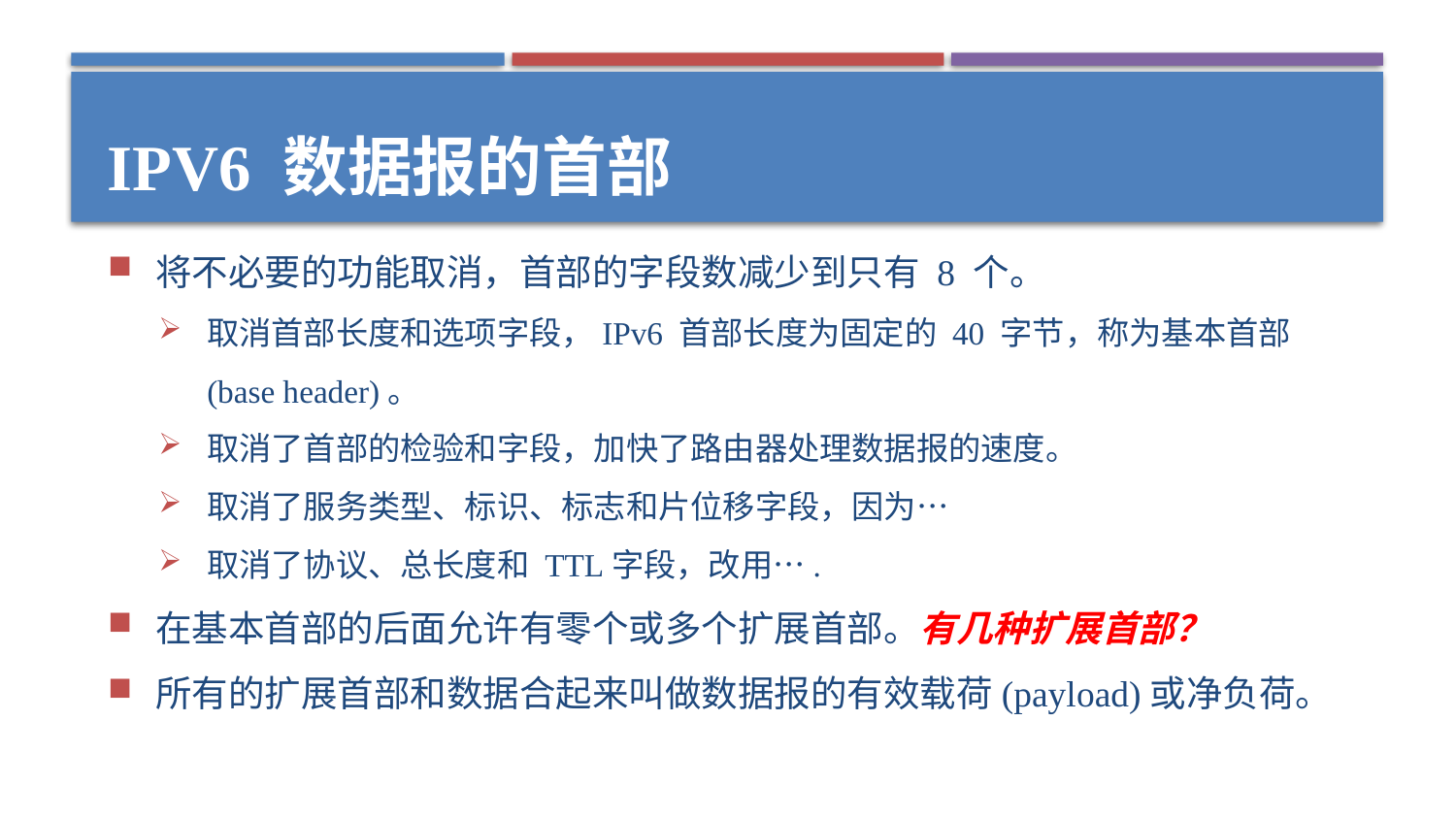

# IPv6 数据报的首部
将不必要的功能取消，首部的字段数减少到只有 8 个。
取消首部长度和选项字段，IPv6 首部长度为固定的 40 字节，称为基本首部(base header)。
取消了首部的检验和字段，加快了路由器处理数据报的速度。
取消了服务类型、标识、标志和片位移字段，因为…
取消了协议、总长度和 TTL字段，改用….
在基本首部的后面允许有零个或多个扩展首部。有几种扩展首部？
所有的扩展首部和数据合起来叫做数据报的有效载荷(payload)或净负荷。